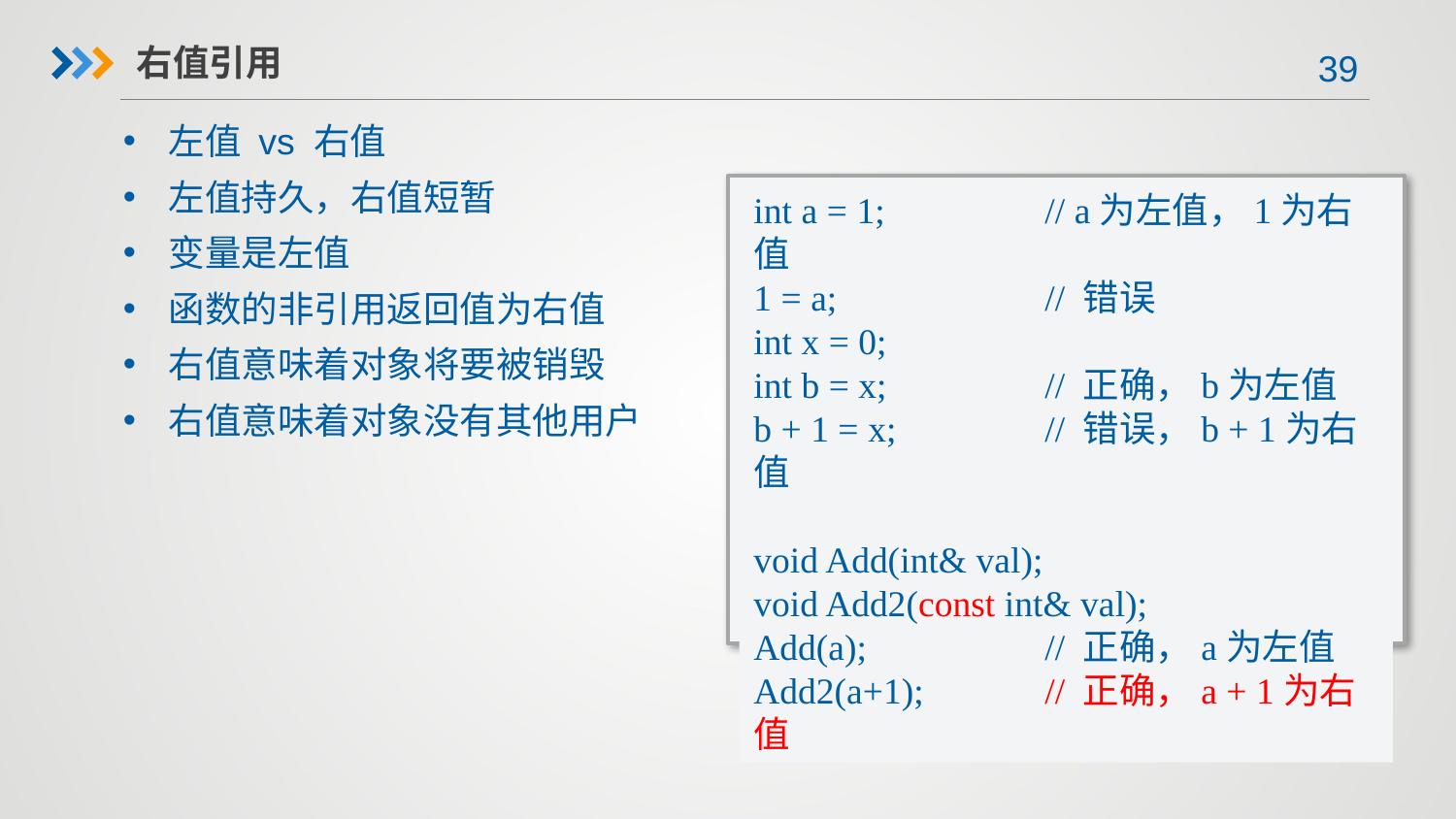

右值引用
左值 vs 右值
左值持久，右值短暂
变量是左值
函数的非引用返回值为右值
右值意味着对象将要被销毁
右值意味着对象没有其他用户

int a = 1;		// a为左值，1为右值
1 = a;		// 错误
int x = 0;
int b = x;		// 正确，b为左值
b + 1 = x;		// 错误，b + 1为右值

void Add(int& val);
void Add2(const int& val);
Add(a);		// 正确，a为左值
Add2(a+1);	// 正确，a + 1为右值